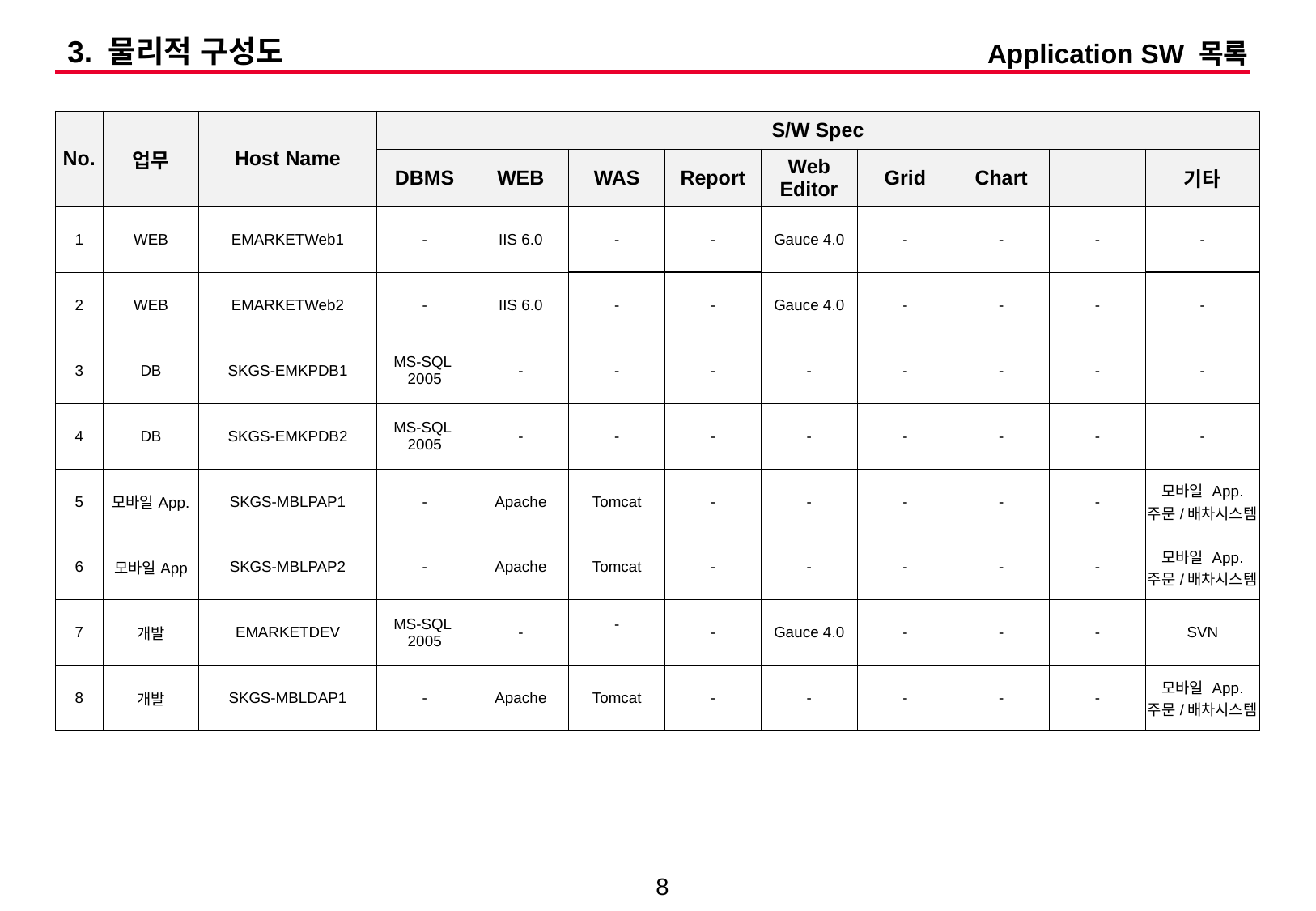

3. 물리적 구성도
Application SW 목록
| No. | 업무 | Host Name | S/W Spec |  |  |  |  |  |  |  |  |
| --- | --- | --- | --- | --- | --- | --- | --- | --- | --- | --- | --- |
|  |  |  | DBMS | WEB | WAS | Report | Web Editor | Grid | Chart |  | 기타 |
| 1 | WEB | EMARKETWeb1 | - | IIS 6.0 | - | - | Gauce 4.0 | - | - | - | - |
| 2 | WEB | EMARKETWeb2 | - | IIS 6.0 | - | - | Gauce 4.0 | - | - | - | - |
| 3 | DB | SKGS-EMKPDB1 | MS-SQL 2005 | - | - | - | - | - | - | - | - |
| 4 | DB | SKGS-EMKPDB2 | MS-SQL 2005 | - | - | - | - | - | - | - | - |
| 5 | 모바일App. | SKGS-MBLPAP1 | - | Apache | Tomcat | - | - | - | - | - | 모바일 App. 주문/배차시스템 |
| 6 | 모바일App | SKGS-MBLPAP2 | - | Apache | Tomcat | - | - | - | - | - | 모바일 App. 주문/배차시스템 |
| 7 | 개발 | EMARKETDEV | MS-SQL 2005 | - | - | - | Gauce 4.0 | - | - | - | SVN |
| 8 | 개발 | SKGS-MBLDAP1 | - | Apache | Tomcat | - | - | - | - | - | 모바일 App. 주문/배차시스템 |